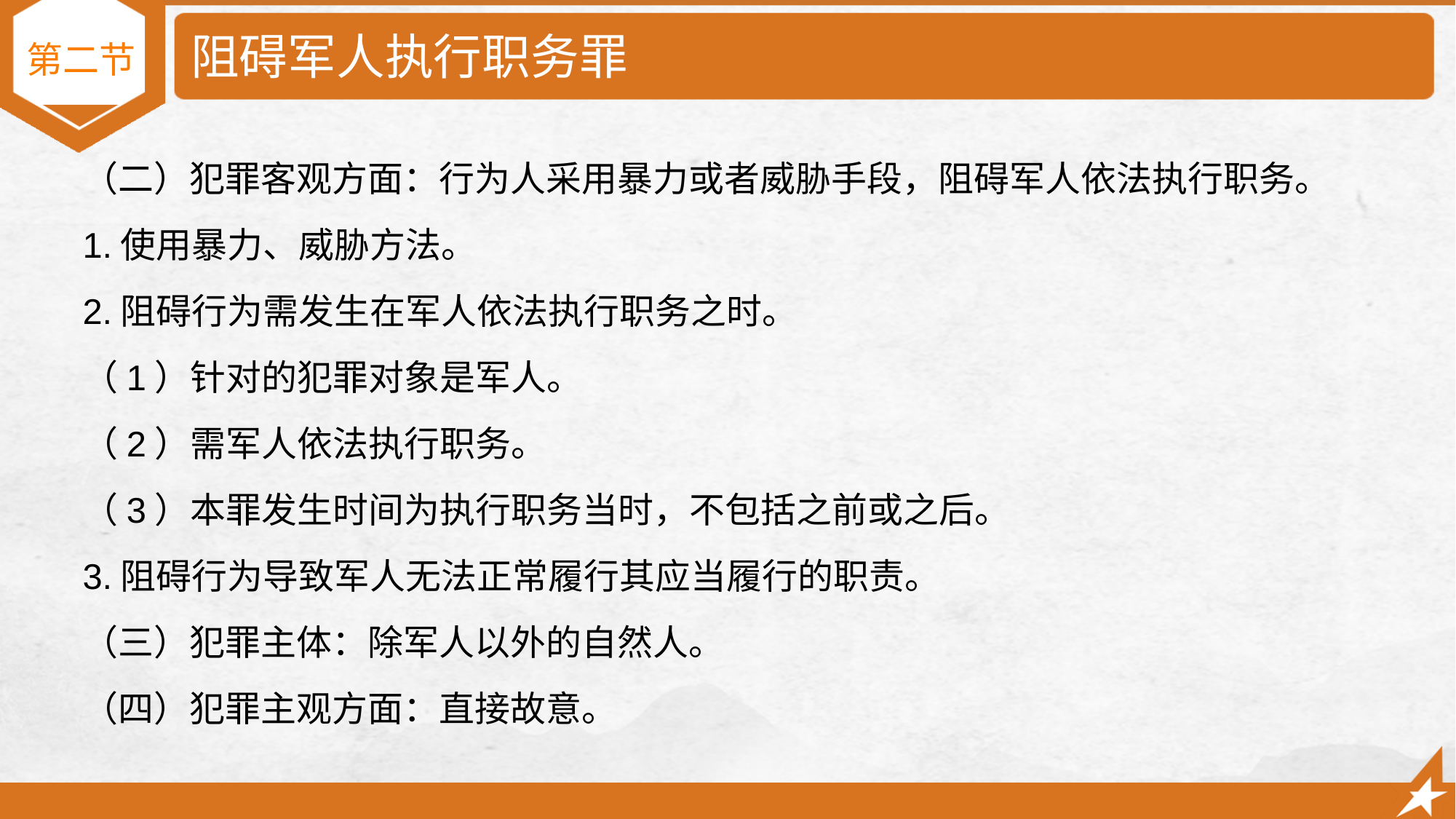

# 阻碍军人执行职务罪
第二节
（二）犯罪客观方面：行为人采用暴力或者威胁手段，阻碍军人依法执行职务。
1.使用暴力、威胁方法。
2.阻碍行为需发生在军人依法执行职务之时。
（1）针对的犯罪对象是军人。
（2）需军人依法执行职务。
（3）本罪发生时间为执行职务当时，不包括之前或之后。
3.阻碍行为导致军人无法正常履行其应当履行的职责。
（三）犯罪主体：除军人以外的自然人。
（四）犯罪主观方面：直接故意。